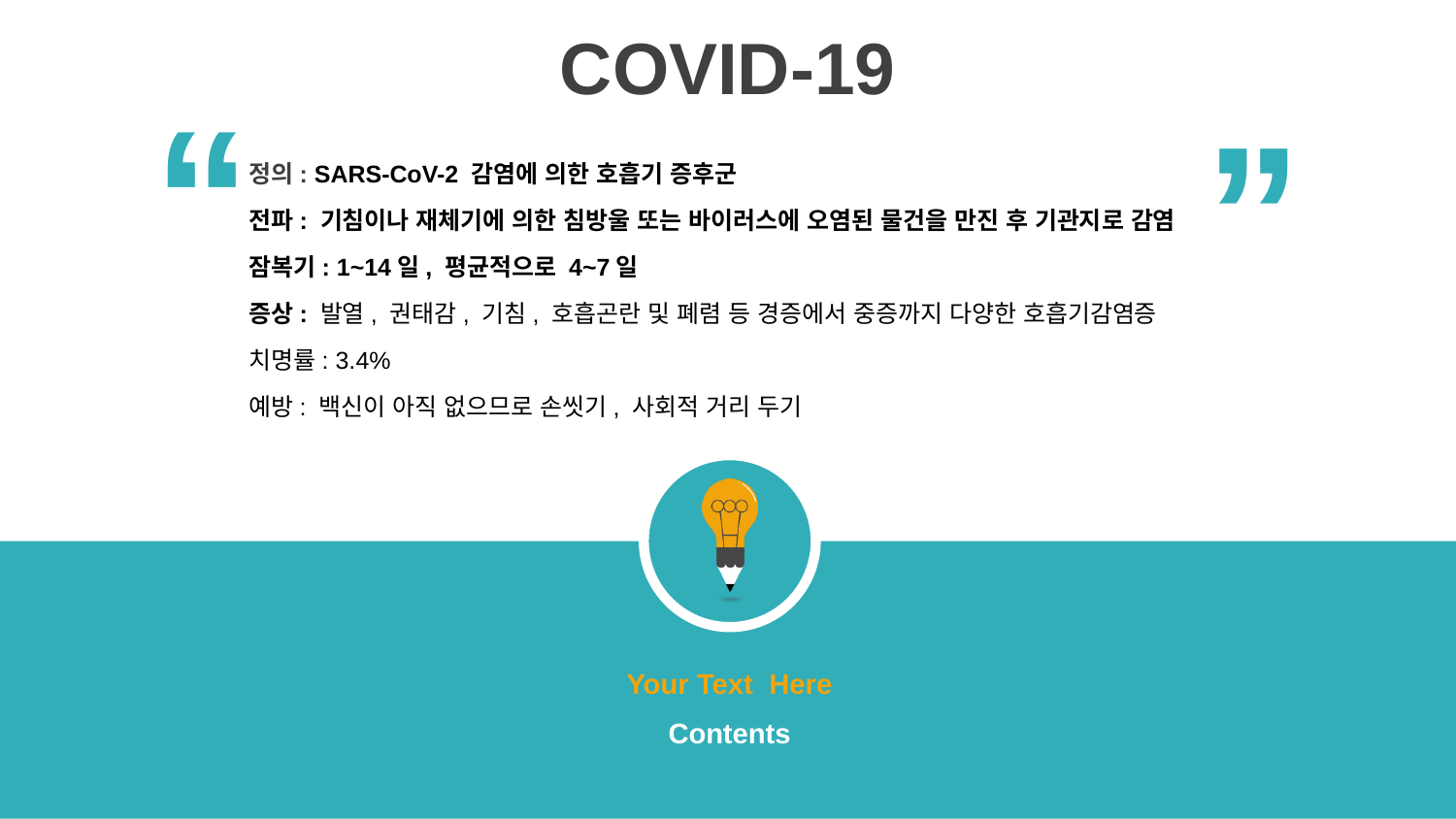

COVID-19
“
“
정의: SARS-CoV-2 감염에 의한 호흡기 증후군
전파: 기침이나 재체기에 의한 침방울 또는 바이러스에 오염된 물건을 만진 후 기관지로 감염
잠복기: 1~14일, 평균적으로 4~7일
증상: 발열, 권태감, 기침, 호흡곤란 및 폐렴 등 경증에서 중증까지 다양한 호흡기감염증
치명률: 3.4%
예방: 백신이 아직 없으므로 손씻기, 사회적 거리 두기

Your Text  Here
Contents